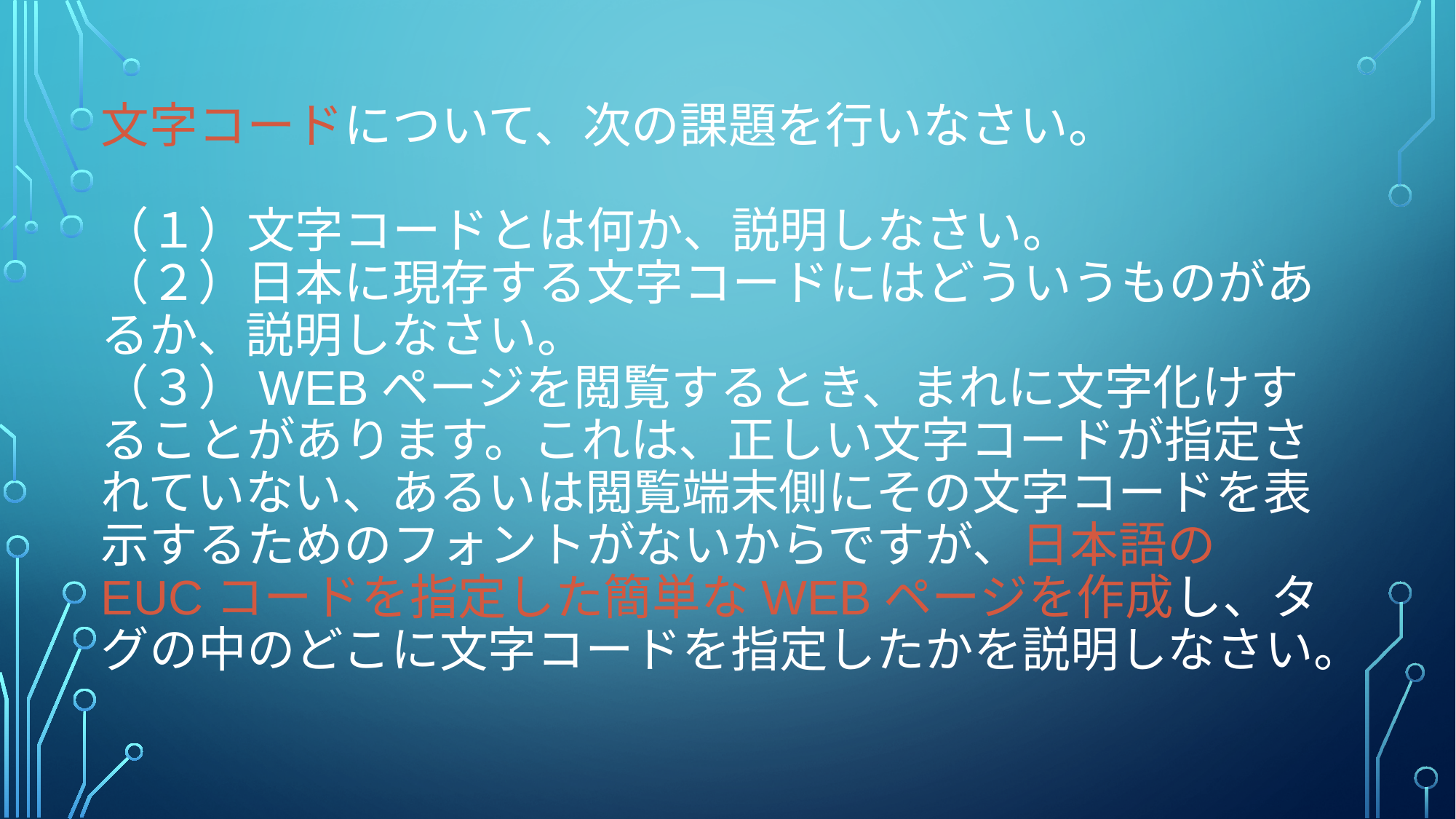

# 文字コードについて、次の課題を行いなさい。 （１）文字コードとは何か、説明しなさい。 （２）日本に現存する文字コードにはどういうものがあるか、説明しなさい。 （３）Webページを閲覧するとき、まれに文字化けすることがあります。これは、正しい文字コードが指定されていない、あるいは閲覧端末側にその文字コードを表示するためのフォントがないからですが、日本語のEUCコードを指定した簡単なWebページを作成し、タグの中のどこに文字コードを指定したかを説明しなさい。